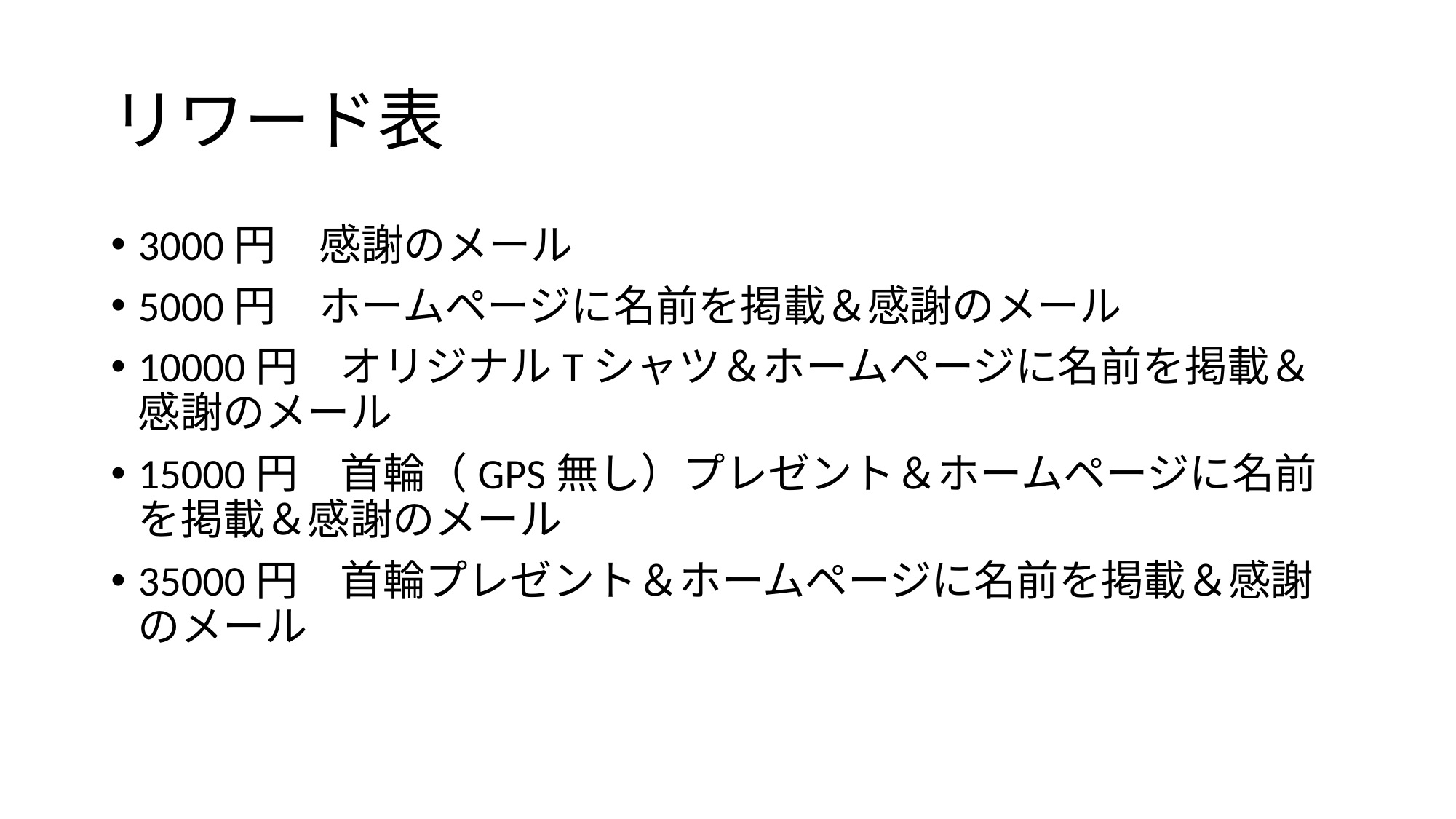

# リワード表
3000円　感謝のメール
5000円　ホームページに名前を掲載＆感謝のメール
10000円　オリジナルTシャツ＆ホームページに名前を掲載＆感謝のメール
15000円　首輪（GPS無し）プレゼント＆ホームページに名前を掲載＆感謝のメール
35000円　首輪プレゼント＆ホームページに名前を掲載＆感謝のメール